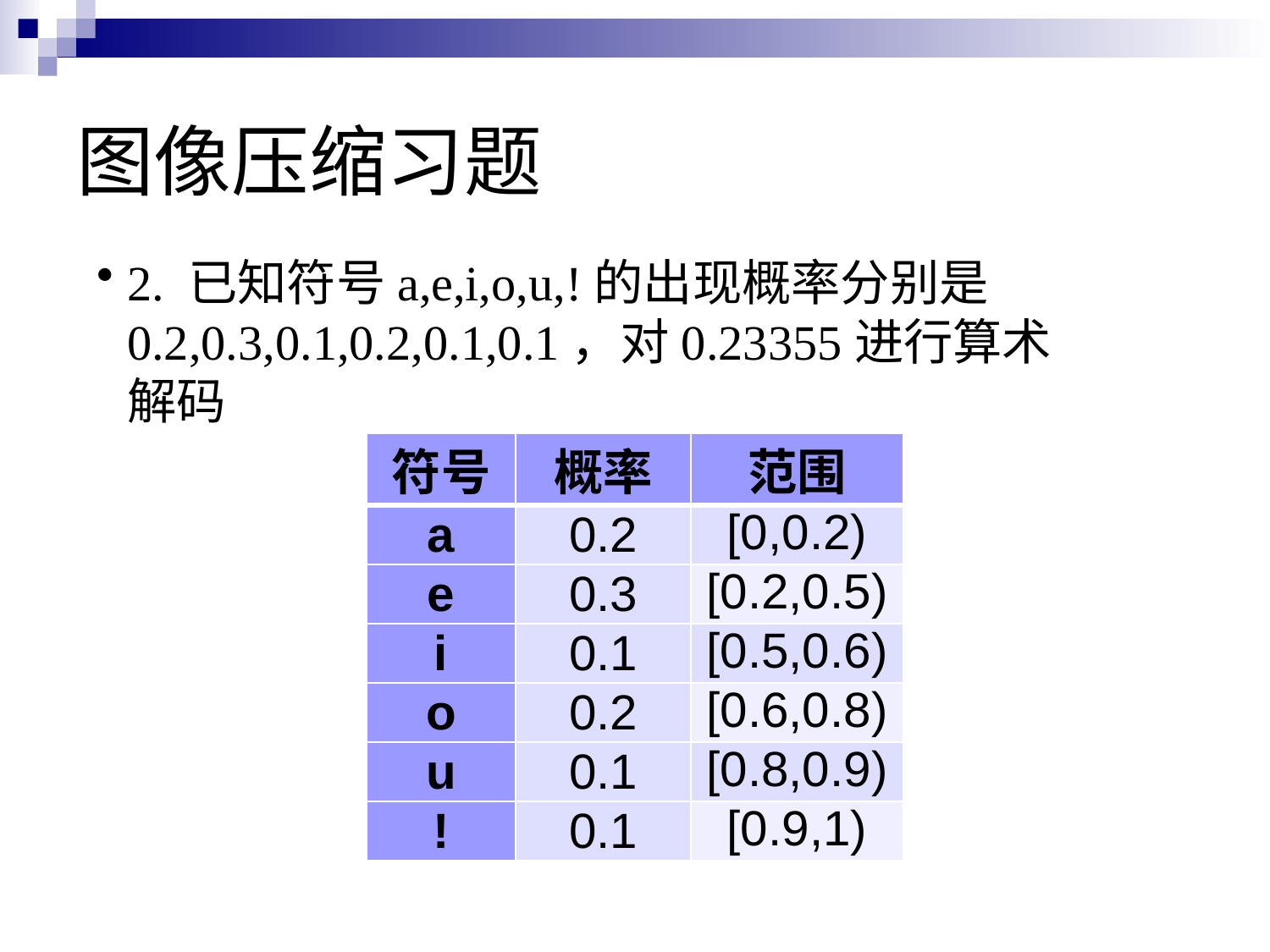

# 图像压缩习题
2. 已知符号a,e,i,o,u,!的出现概率分别是0.2,0.3,0.1,0.2,0.1,0.1，对0.23355进行算术解码

| 符号 | 概率 | 范围 |
| --- | --- | --- |
| a | 0.2 | [0,0.2) |
| e | 0.3 | [0.2,0.5) |
| i | 0.1 | [0.5,0.6) |
| o | 0.2 | [0.6,0.8) |
| u | 0.1 | [0.8,0.9) |
| ! | 0.1 | [0.9,1) |